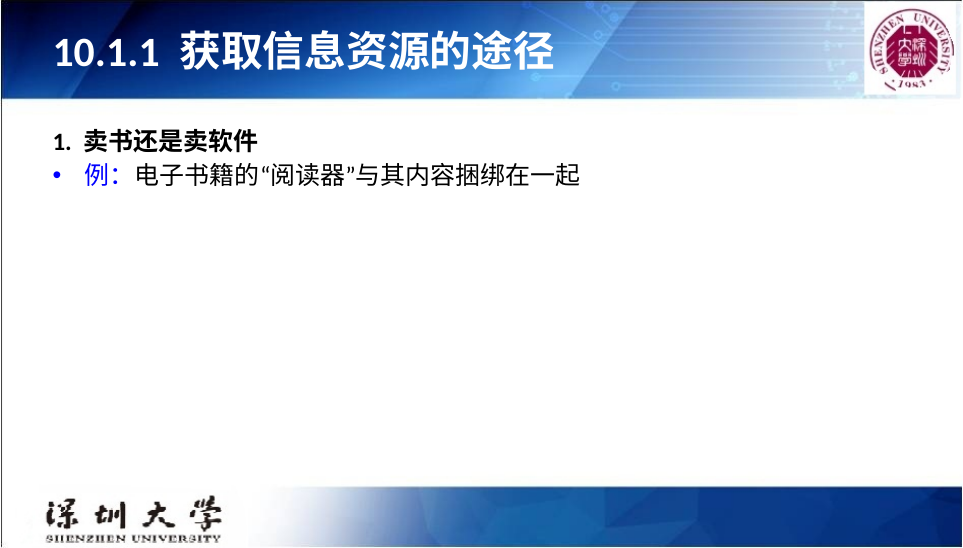

# 10.1.1 获取信息资源的途径
1. 卖书还是卖软件
例：电子书籍的“阅读器”与其内容捆绑在一起
338